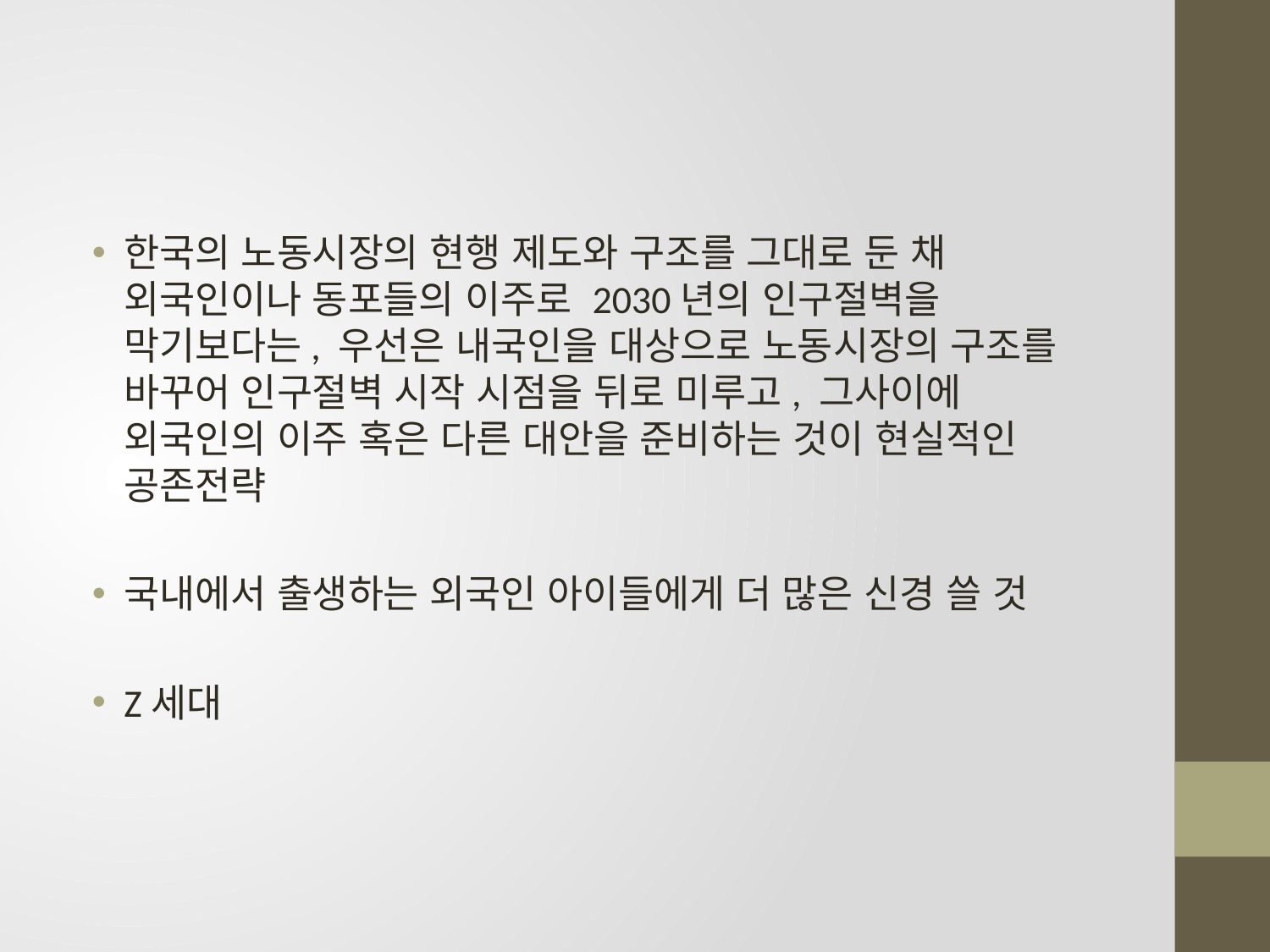

#
한국의 노동시장의 현행 제도와 구조를 그대로 둔 채 외국인이나 동포들의 이주로 2030년의 인구절벽을 막기보다는, 우선은 내국인을 대상으로 노동시장의 구조를 바꾸어 인구절벽 시작 시점을 뒤로 미루고, 그사이에 외국인의 이주 혹은 다른 대안을 준비하는 것이 현실적인 공존전략

국내에서 출생하는 외국인 아이들에게 더 많은 신경 쓸 것

Z세대